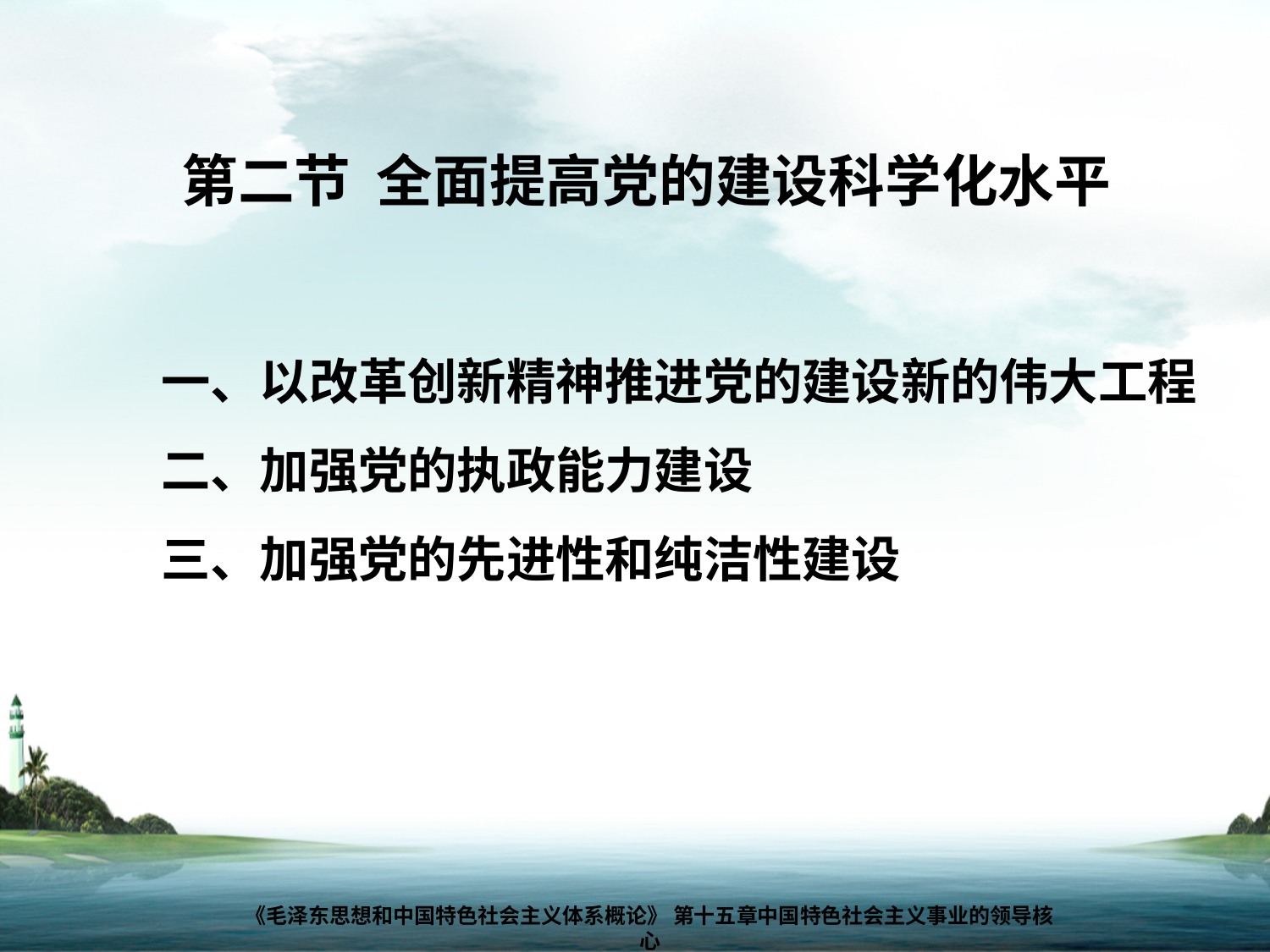

第二节  全面提高党的建设科学化水平

一、以改革创新精神推进党的建设新的伟大工程
二、加强党的执政能力建设
三、加强党的先进性和纯洁性建设
《毛泽东思想和中国特色社会主义体系概论》 第十五章中国特色社会主义事业的领导核心